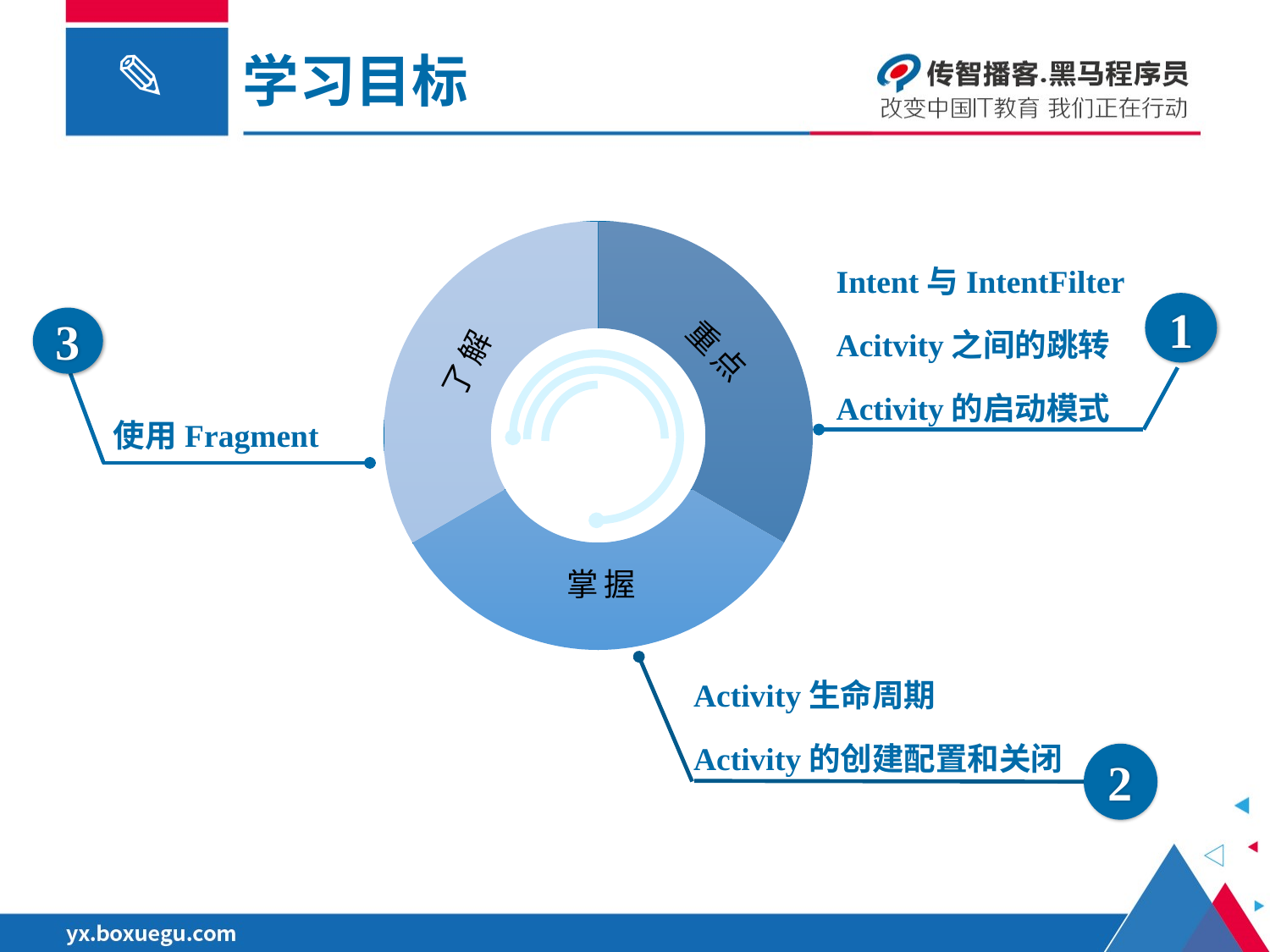

学习目标

### Chart

| Category | 销售额 |
|---|---|
| 掌握知识 | 3.333333333 |
| 理解知识 | 3.333333333 |
| 了解知识 | 3.333333333 |
了解
重点
掌握
Intent与IntentFilter
Acitvity之间的跳转
Activity的启动模式

1

使用Fragment
3

2
Activity生命周期
Activity的创建配置和关闭